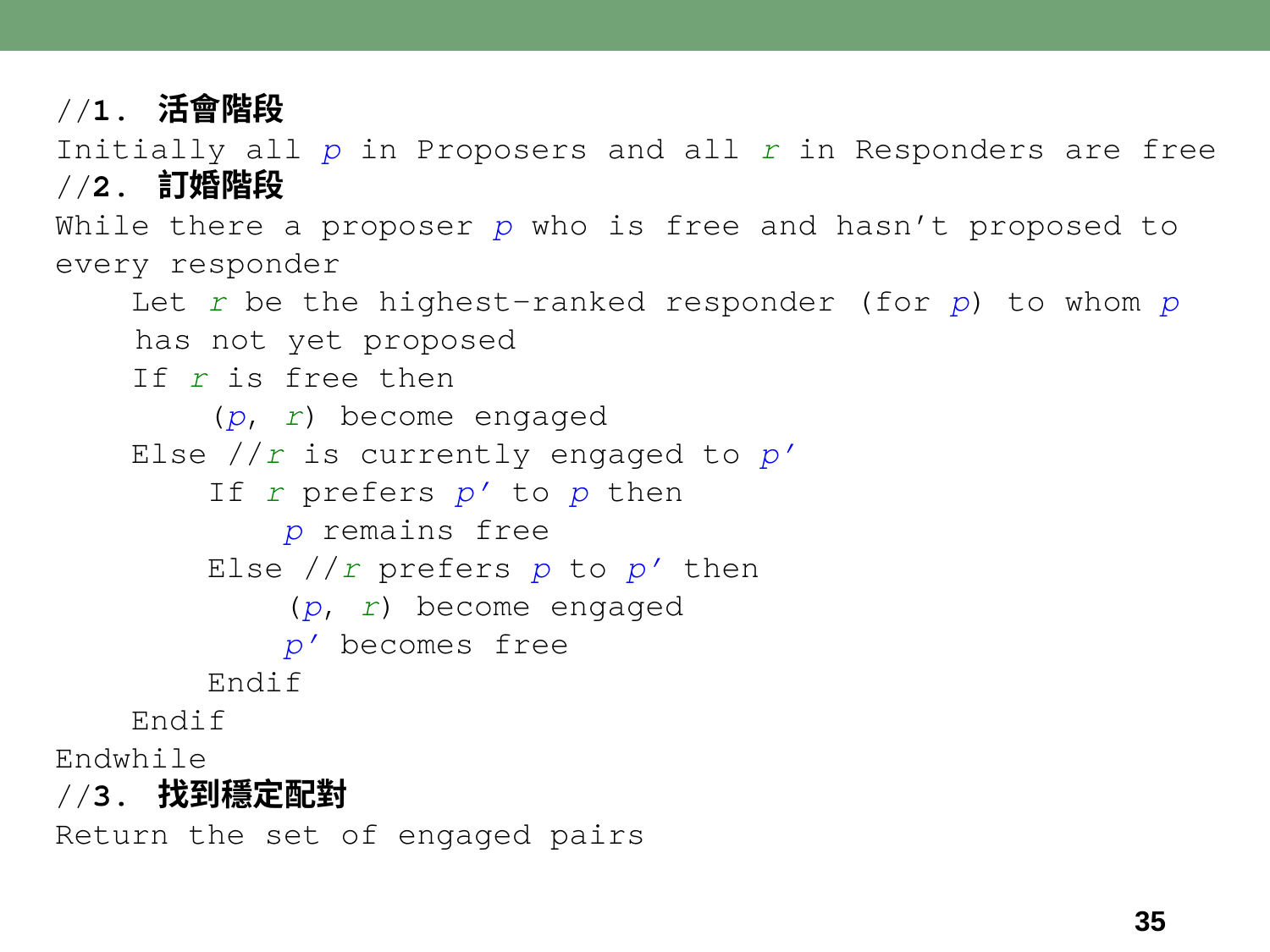

//1. 活會階段
Initially all p in Proposers and all r in Responders are free
//2. 訂婚階段
While there a proposer p who is free and hasn’t proposed to every responder
____Let r be the highest-ranked responder (for p) to whom p has not yet proposed
____If r is free then
________(p, r) become engaged
____Else //r is currently engaged to p’
________If r prefers p’ to p then
____________p remains free
________Else //r prefers p to p’ then
____________(p, r) become engaged
____________p’ becomes free
________Endif
____Endif
Endwhile
//3. 找到穩定配對
Return the set of engaged pairs

35